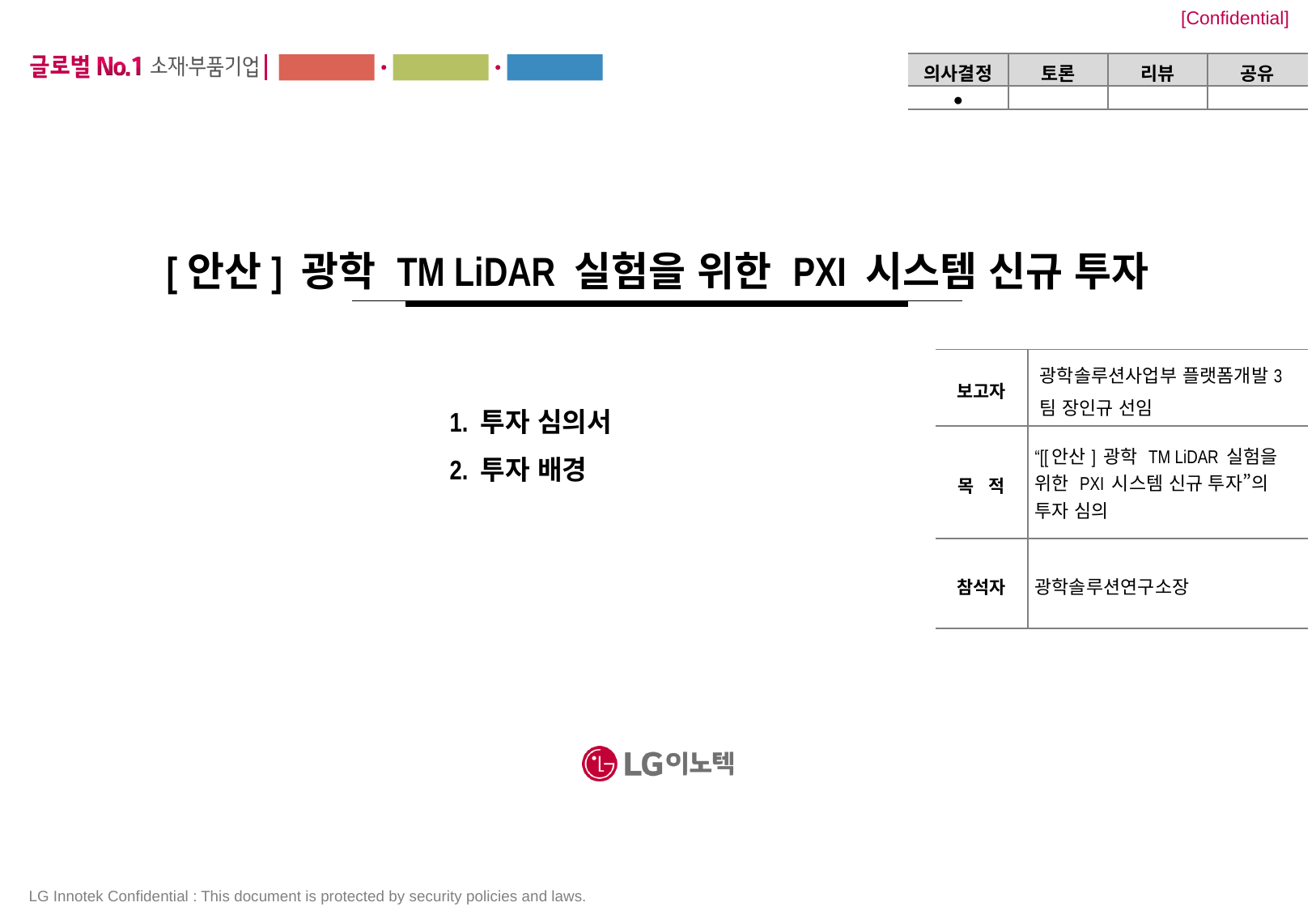

| 의사결정 | 토론 | 리뷰 | 공유 |
| --- | --- | --- | --- |
| ● |  |  |  |
# [안산] 광학 TM LiDAR 실험을 위한 PXI 시스템 신규 투자
| 보고자 | 광학솔루션사업부 플랫폼개발3팀 장인규 선임 |
| --- | --- |
| 목 적 | “[[안산] 광학 TM LiDAR 실험을 위한 PXI 시스템 신규 투자”의 투자 심의 |
| 참석자 | 광학솔루션연구소장 |
1. 투자 심의서
2. 투자 배경